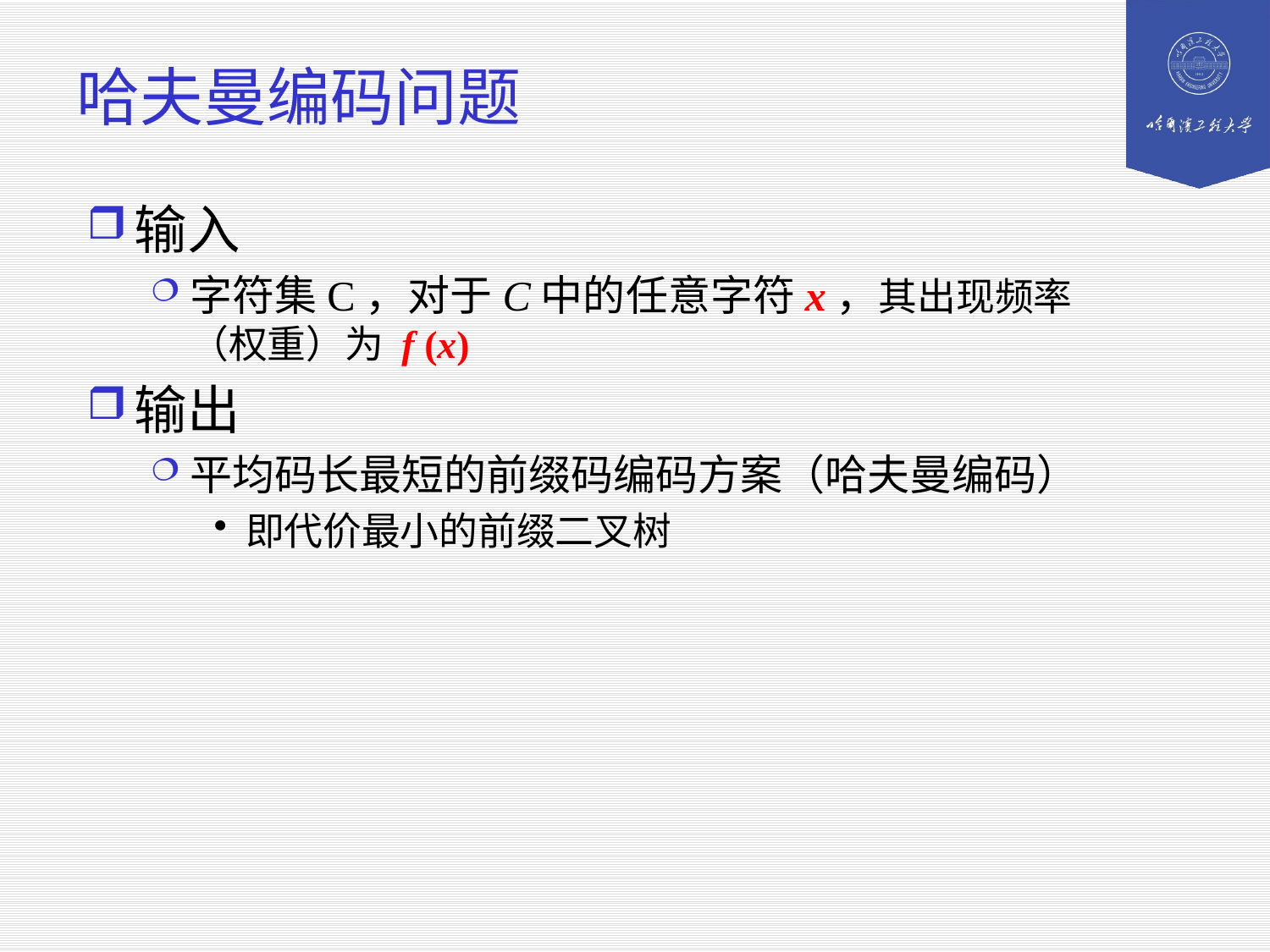

# 哈夫曼编码问题
输入
字符集C，对于C中的任意字符x，其出现频率（权重）为 f (x)
输出
平均码长最短的前缀码编码方案（哈夫曼编码）
即代价最小的前缀二叉树